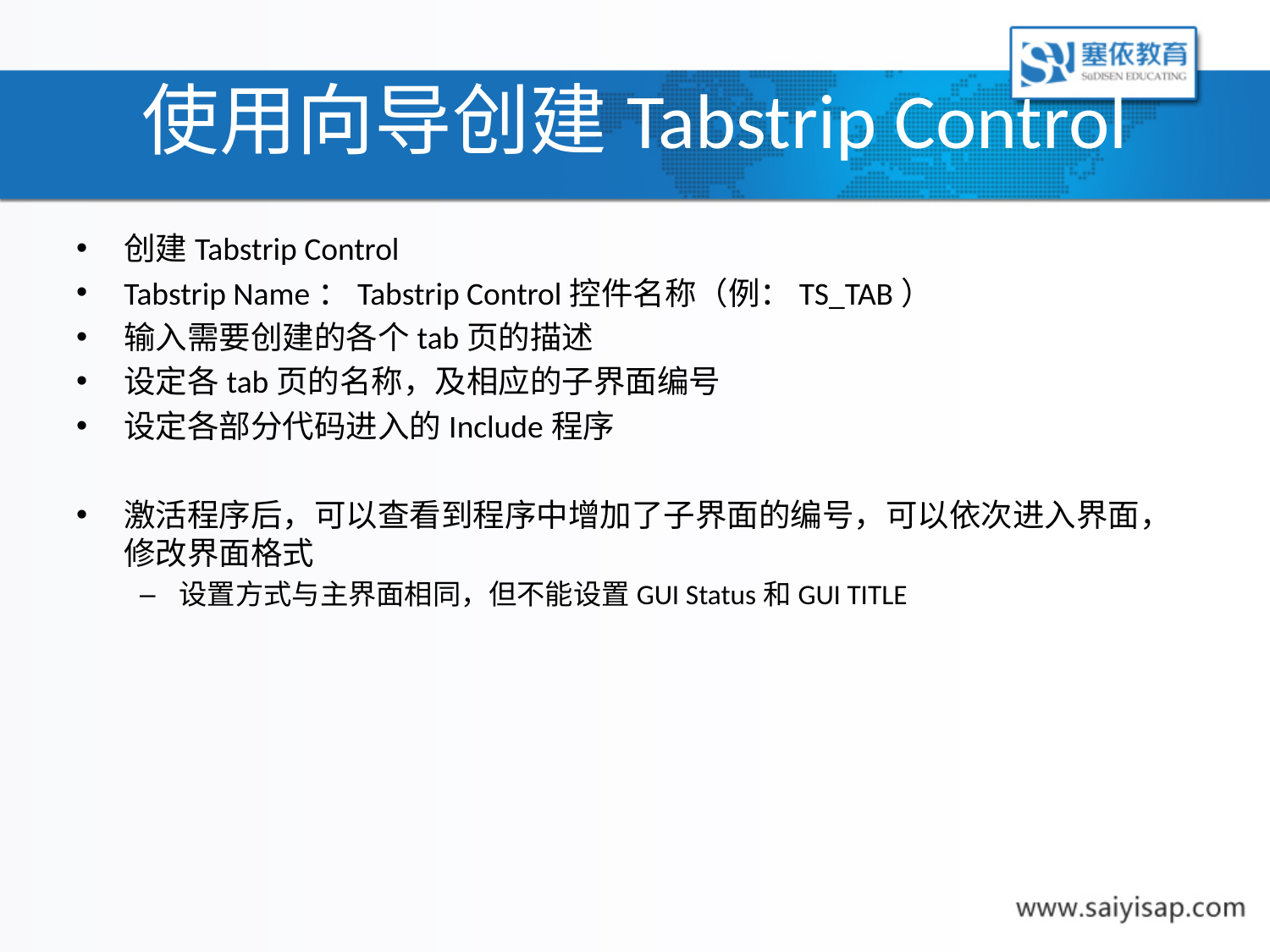

# 使用向导创建Tabstrip Control
创建Tabstrip Control
Tabstrip Name：Tabstrip Control控件名称（例：TS_TAB）
输入需要创建的各个tab页的描述
设定各tab页的名称，及相应的子界面编号
设定各部分代码进入的Include程序

激活程序后，可以查看到程序中增加了子界面的编号，可以依次进入界面，修改界面格式
设置方式与主界面相同，但不能设置GUI Status和GUI TITLE